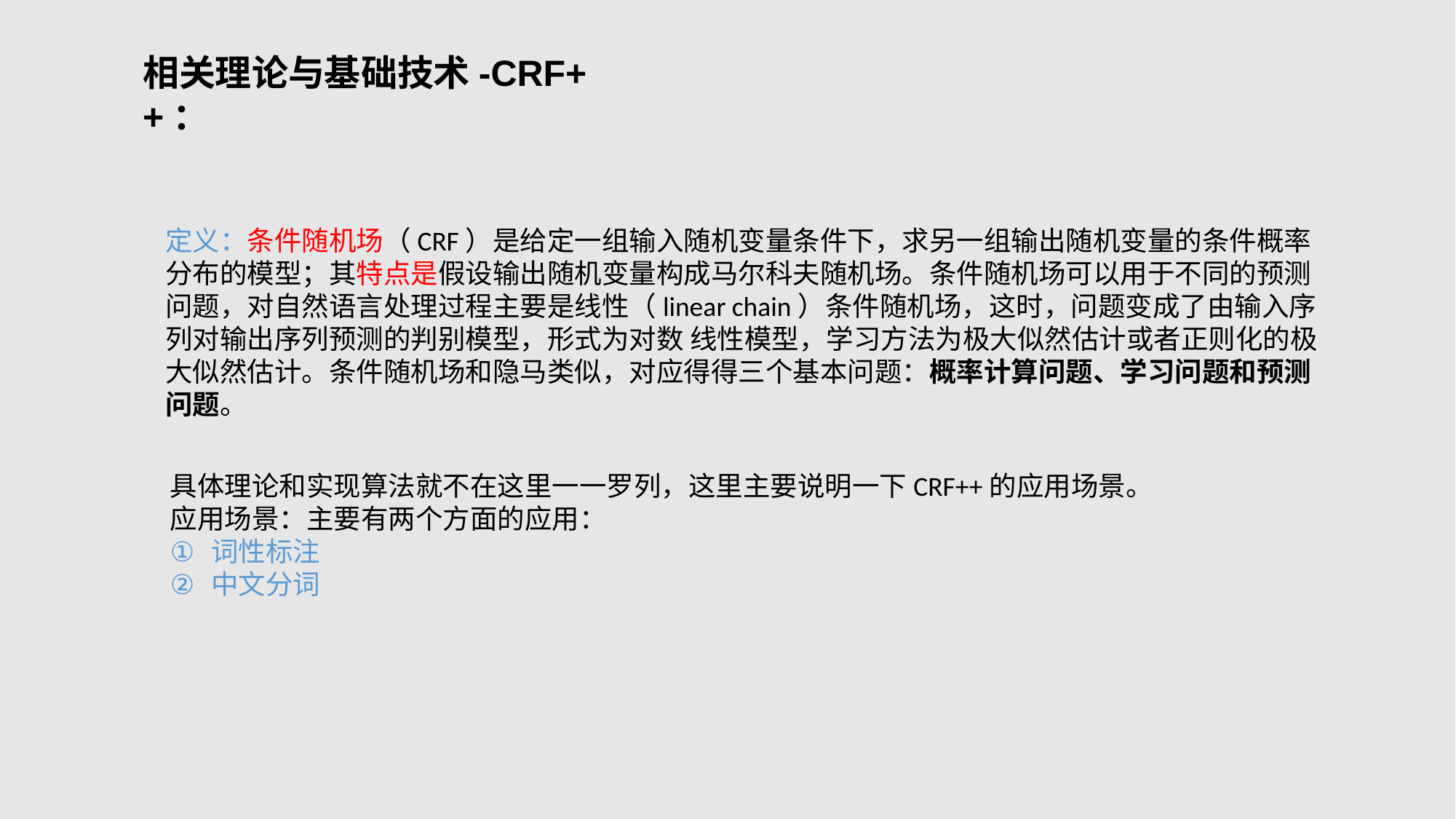

相关理论与基础技术-CRF++：
定义：条件随机场（CRF）是给定一组输入随机变量条件下，求另一组输出随机变量的条件概率分布的模型；其特点是假设输出随机变量构成马尔科夫随机场。条件随机场可以用于不同的预测问题，对自然语言处理过程主要是线性（linear chain）条件随机场，这时，问题变成了由输入序列对输出序列预测的判别模型，形式为对数 线性模型，学习方法为极大似然估计或者正则化的极大似然估计。条件随机场和隐马类似，对应得得三个基本问题：概率计算问题、学习问题和预测问题。
具体理论和实现算法就不在这里一一罗列，这里主要说明一下CRF++的应用场景。
应用场景：主要有两个方面的应用：
词性标注
中文分词